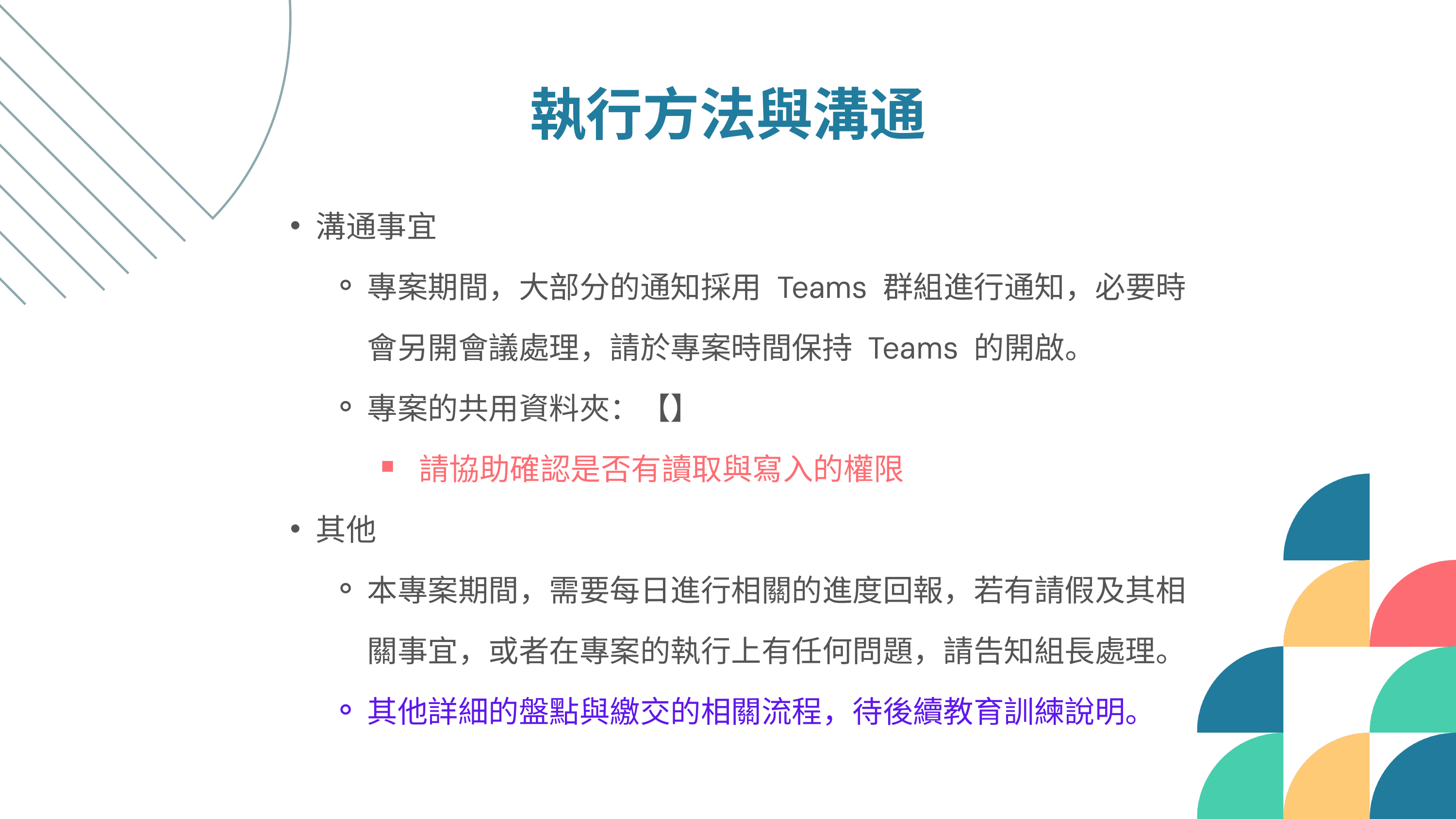

執行方法與溝通
溝通事宜
專案期間，大部分的通知採用 Teams 群組進行通知，必要時會另開會議處理，請於專案時間保持 Teams 的開啟。
專案的共用資料夾：【】
請協助確認是否有讀取與寫入的權限
其他
本專案期間，需要每日進行相關的進度回報，若有請假及其相關事宜，或者在專案的執行上有任何問題，請告知組長處理。
其他詳細的盤點與繳交的相關流程，待後續教育訓練說明。